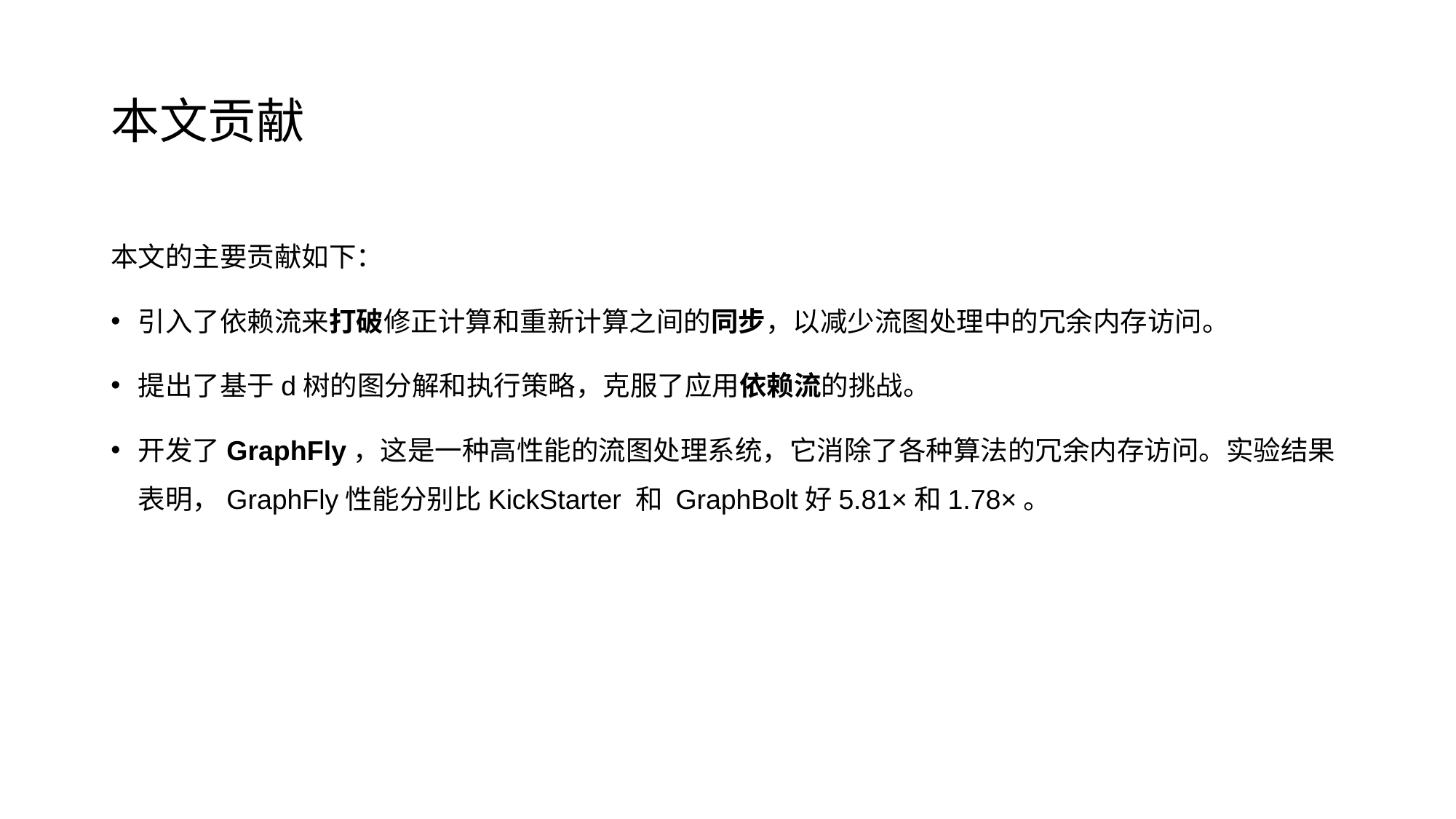

# 本文贡献
本文的主要贡献如下：
引入了依赖流来打破修正计算和重新计算之间的同步，以减少流图处理中的冗余内存访问。
提出了基于d树的图分解和执行策略，克服了应用依赖流的挑战。
开发了GraphFly，这是一种高性能的流图处理系统，它消除了各种算法的冗余内存访问。实验结果表明，GraphFly性能分别比KickStarter 和 GraphBolt好5.81×和1.78×。